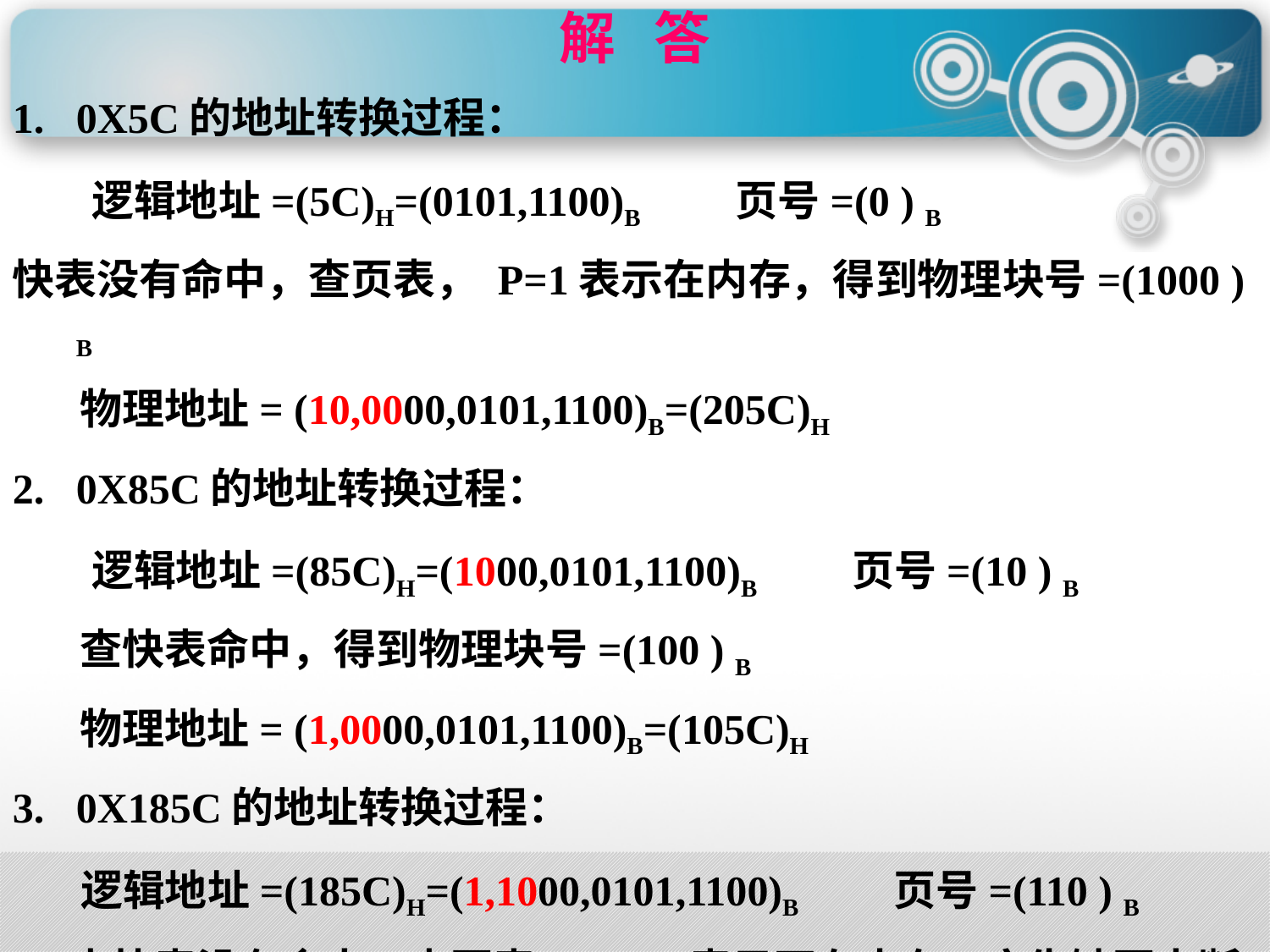

解   答
0X5C的地址转换过程：
      逻辑地址=(5C)H=(0101,1100)B        页号=(0 ) B
快表没有命中，查页表， P=1表示在内存，得到物理块号=(1000 ) B
      物理地址= (10,0000,0101,1100)B=(205C)H
2.   0X85C的地址转换过程：
      逻辑地址=(85C)H=(1000,0101,1100)B        页号=(10 ) B
      查快表命中，得到物理块号=(100 ) B
      物理地址= (1,0000,0101,1100)B=(105C)H
3.   0X185C的地址转换过程：
     逻辑地址=(185C)H=(1,1000,0101,1100)B        页号=(110 ) B
     查快表没有命中，查页表， P=0,表示不在内存，产生缺页中断